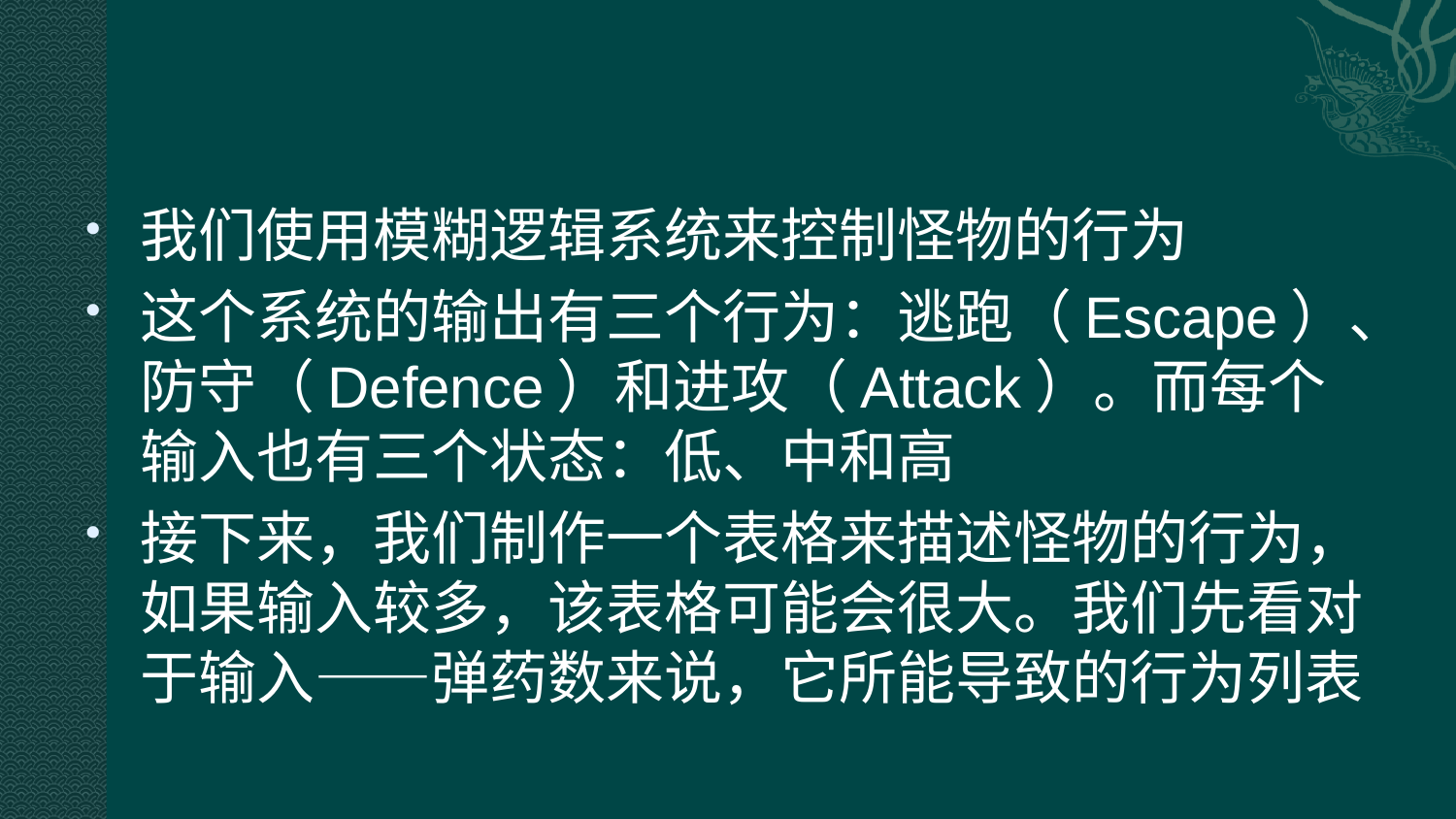

#
我们使用模糊逻辑系统来控制怪物的行为
这个系统的输出有三个行为：逃跑（Escape）、防守（Defence）和进攻（Attack）。而每个输入也有三个状态：低、中和高
接下来，我们制作一个表格来描述怪物的行为，如果输入较多，该表格可能会很大。我们先看对于输入——弹药数来说，它所能导致的行为列表